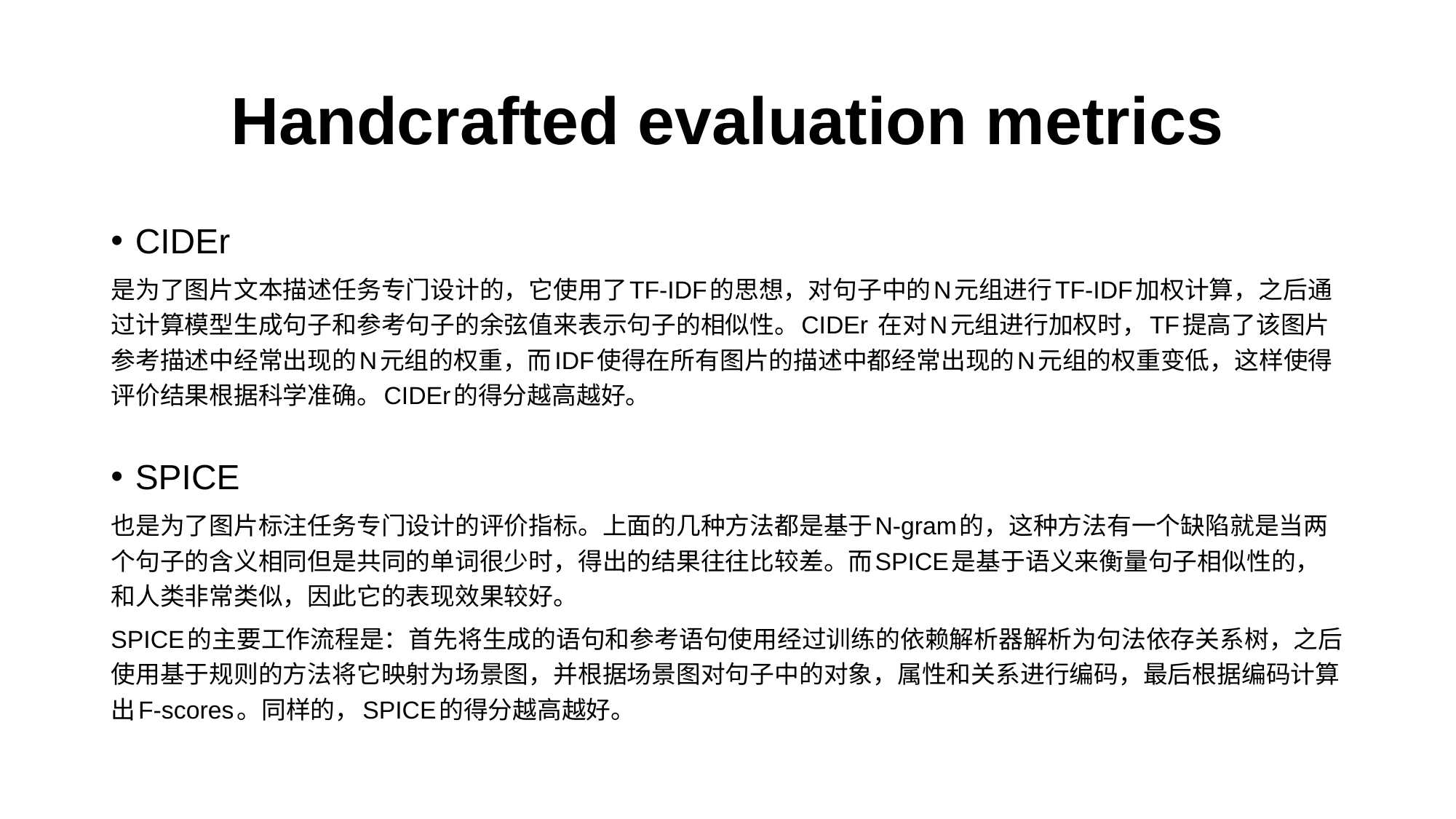

# Handcrafted evaluation metrics
CIDEr
是为了图片文本描述任务专门设计的，它使用了TF-IDF的思想，对句子中的N元组进行TF-IDF加权计算，之后通过计算模型生成句子和参考句子的余弦值来表示句子的相似性。CIDEr 在对N元组进行加权时，TF提高了该图片参考描述中经常出现的N元组的权重，而IDF使得在所有图片的描述中都经常出现的N元组的权重变低，这样使得评价结果根据科学准确。CIDEr的得分越高越好。

SPICE
也是为了图片标注任务专门设计的评价指标。上面的几种方法都是基于N-gram的，这种方法有一个缺陷就是当两个句子的含义相同但是共同的单词很少时，得出的结果往往比较差。而SPICE是基于语义来衡量句子相似性的，和人类非常类似，因此它的表现效果较好。
SPICE的主要工作流程是：首先将生成的语句和参考语句使用经过训练的依赖解析器解析为句法依存关系树，之后使用基于规则的方法将它映射为场景图，并根据场景图对句子中的对象，属性和关系进行编码，最后根据编码计算出F-scores。同样的，SPICE的得分越高越好。